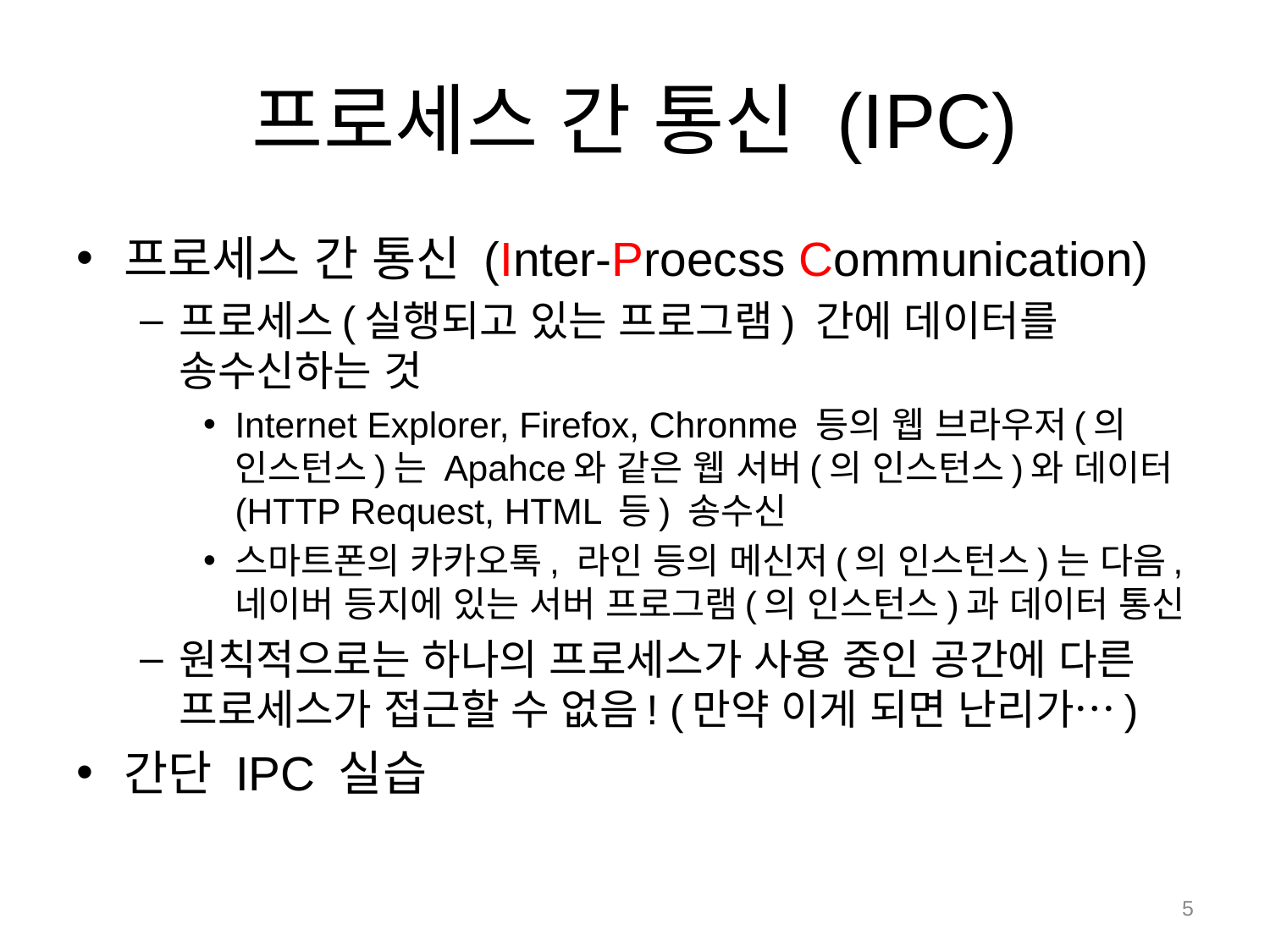

# 프로세스 간 통신 (IPC)
프로세스 간 통신 (Inter-Proecss Communication)
프로세스(실행되고 있는 프로그램) 간에 데이터를 송수신하는 것
Internet Explorer, Firefox, Chronme 등의 웹 브라우저(의 인스턴스)는 Apahce와 같은 웹 서버(의 인스턴스)와 데이터(HTTP Request, HTML 등) 송수신
스마트폰의 카카오톡, 라인 등의 메신저(의 인스턴스)는 다음, 네이버 등지에 있는 서버 프로그램(의 인스턴스)과 데이터 통신
원칙적으로는 하나의 프로세스가 사용 중인 공간에 다른 프로세스가 접근할 수 없음! (만약 이게 되면 난리가…)
간단 IPC 실습
5